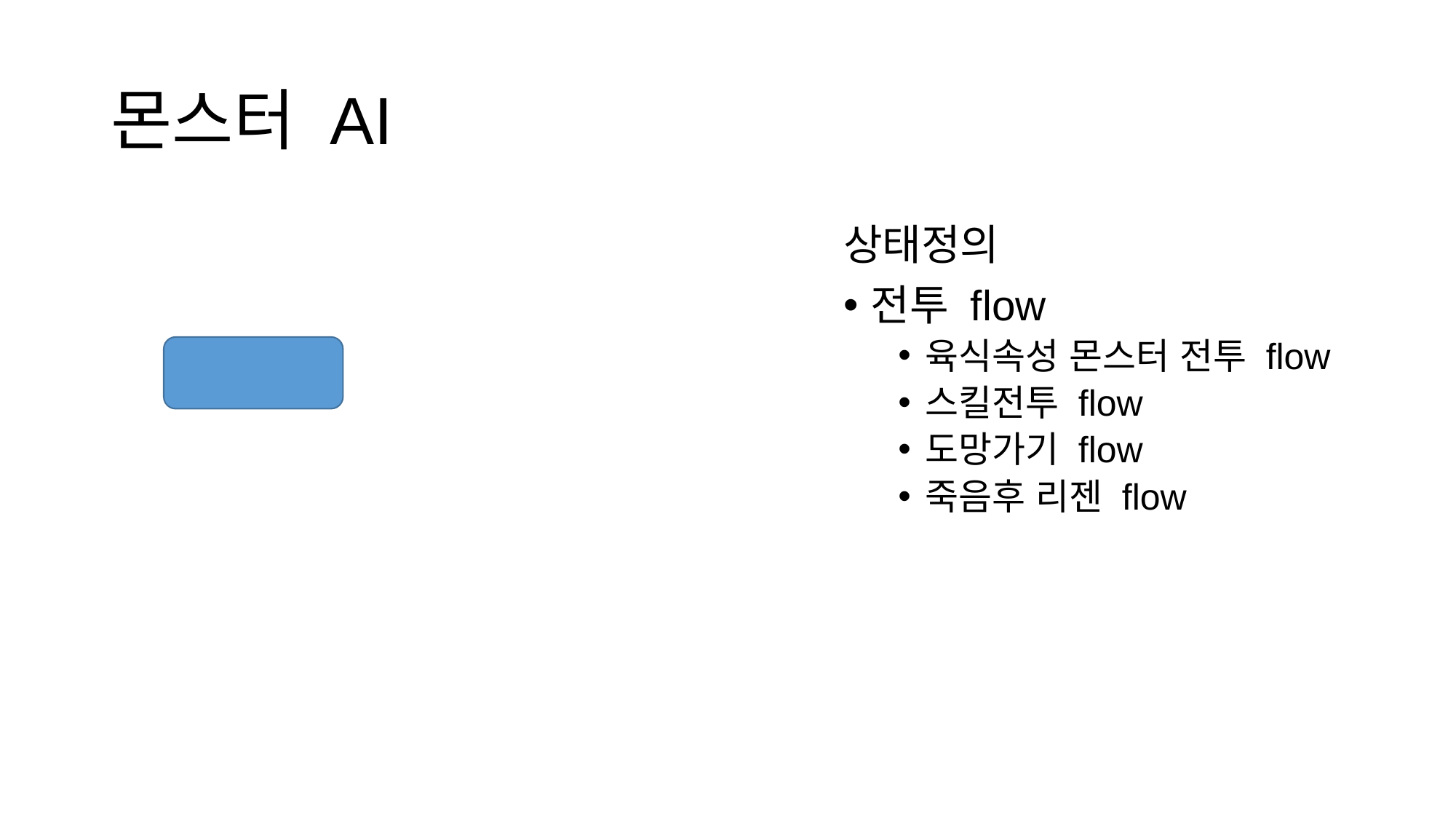

# 몬스터 AI
상태정의
전투 flow
육식속성 몬스터 전투 flow
스킬전투 flow
도망가기 flow
죽음후 리젠 flow